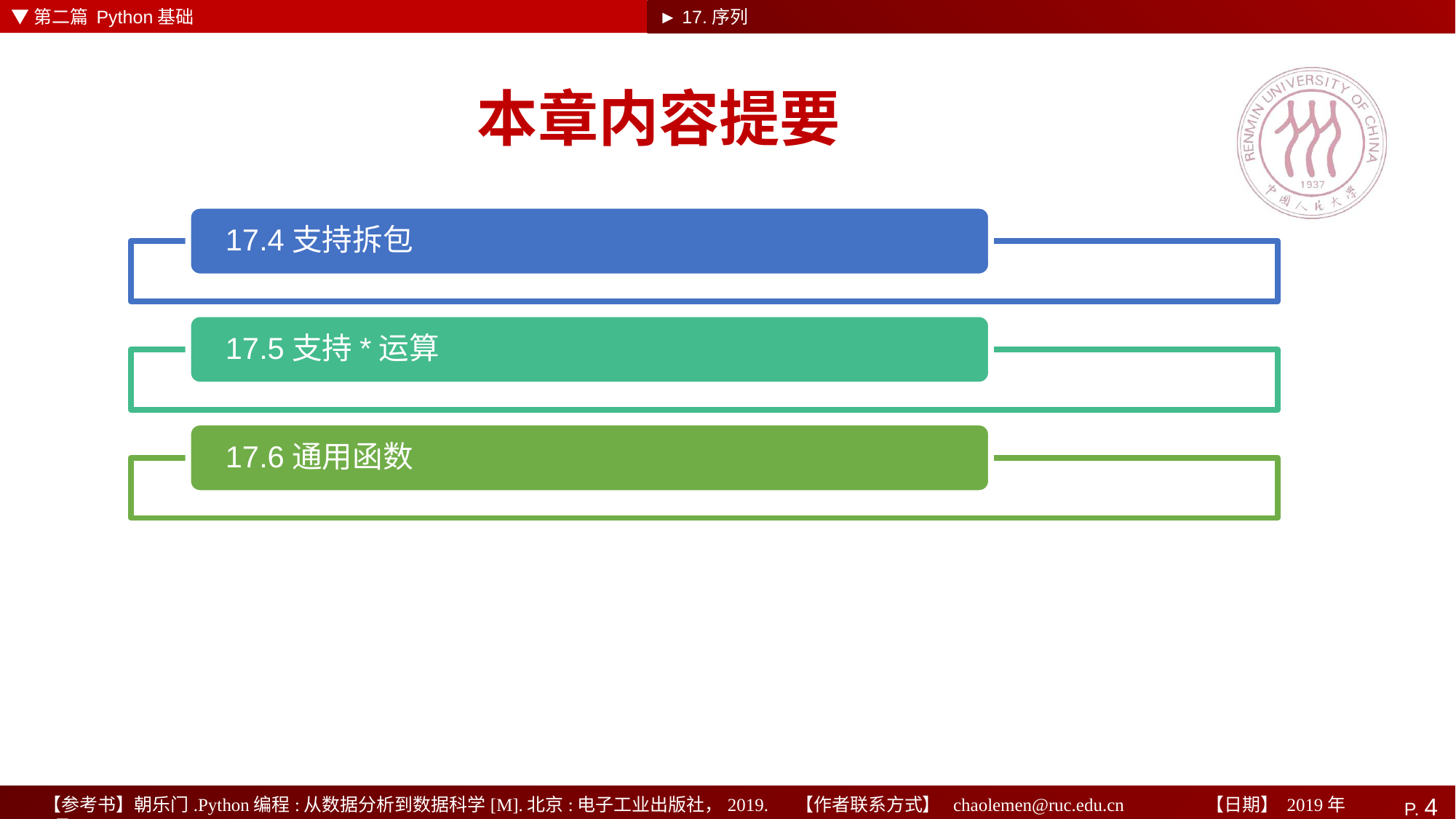

▼第二篇 Python基础
► 17.序列
# 本章内容提要
17.4支持拆包
17.5支持*运算
17.6通用函数